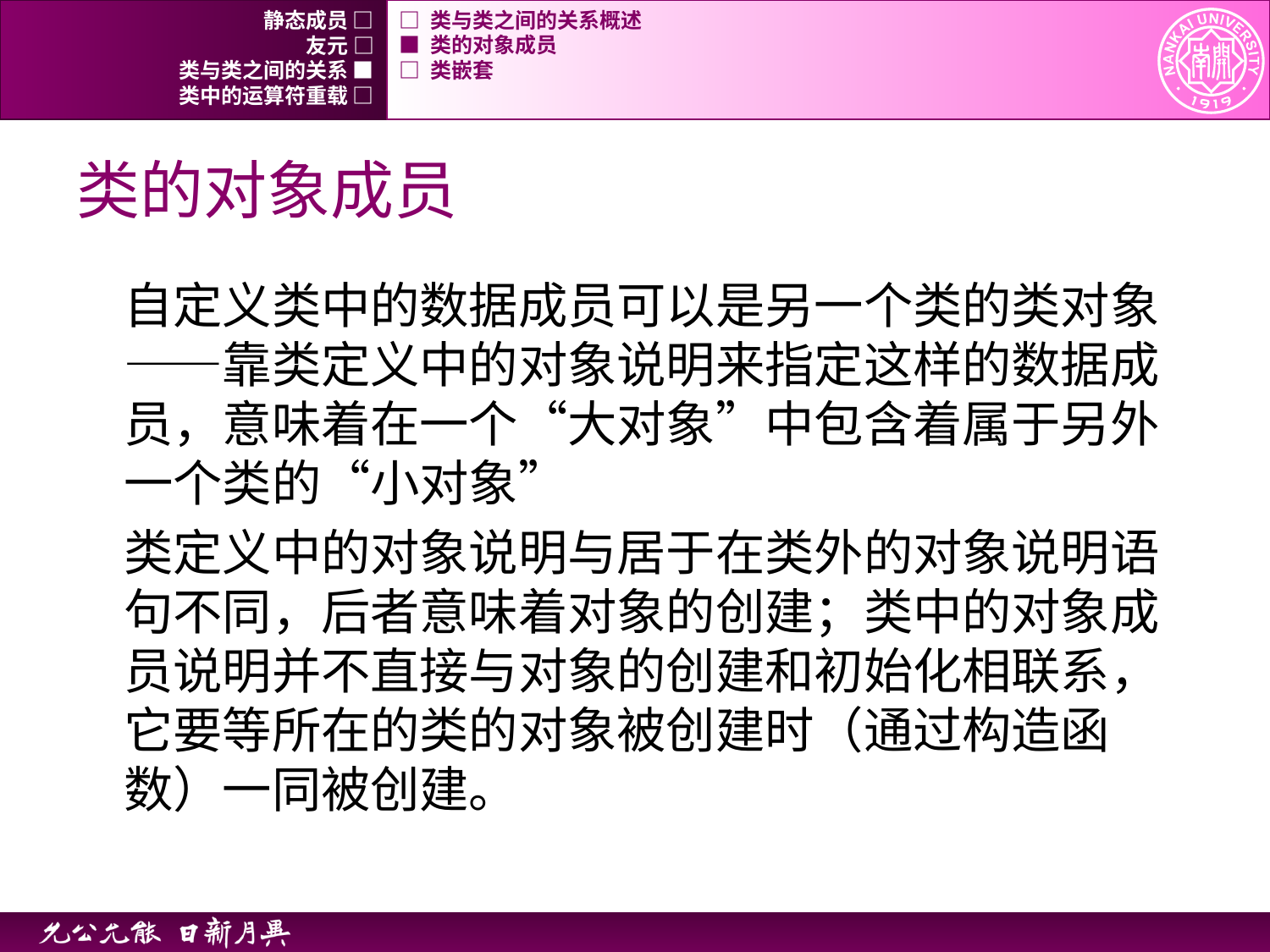

静态成员 □
□ 类与类之间的关系概述
友元 □
■ 类的对象成员
类与类之间的关系 ■
□ 类嵌套
类中的运算符重载 □

# 类的对象成员
自定义类中的数据成员可以是另一个类的类对象——靠类定义中的对象说明来指定这样的数据成员，意味着在一个“大对象”中包含着属于另外一个类的“小对象”
类定义中的对象说明与居于在类外的对象说明语句不同，后者意味着对象的创建；类中的对象成员说明并不直接与对象的创建和初始化相联系，它要等所在的类的对象被创建时（通过构造函数）一同被创建。